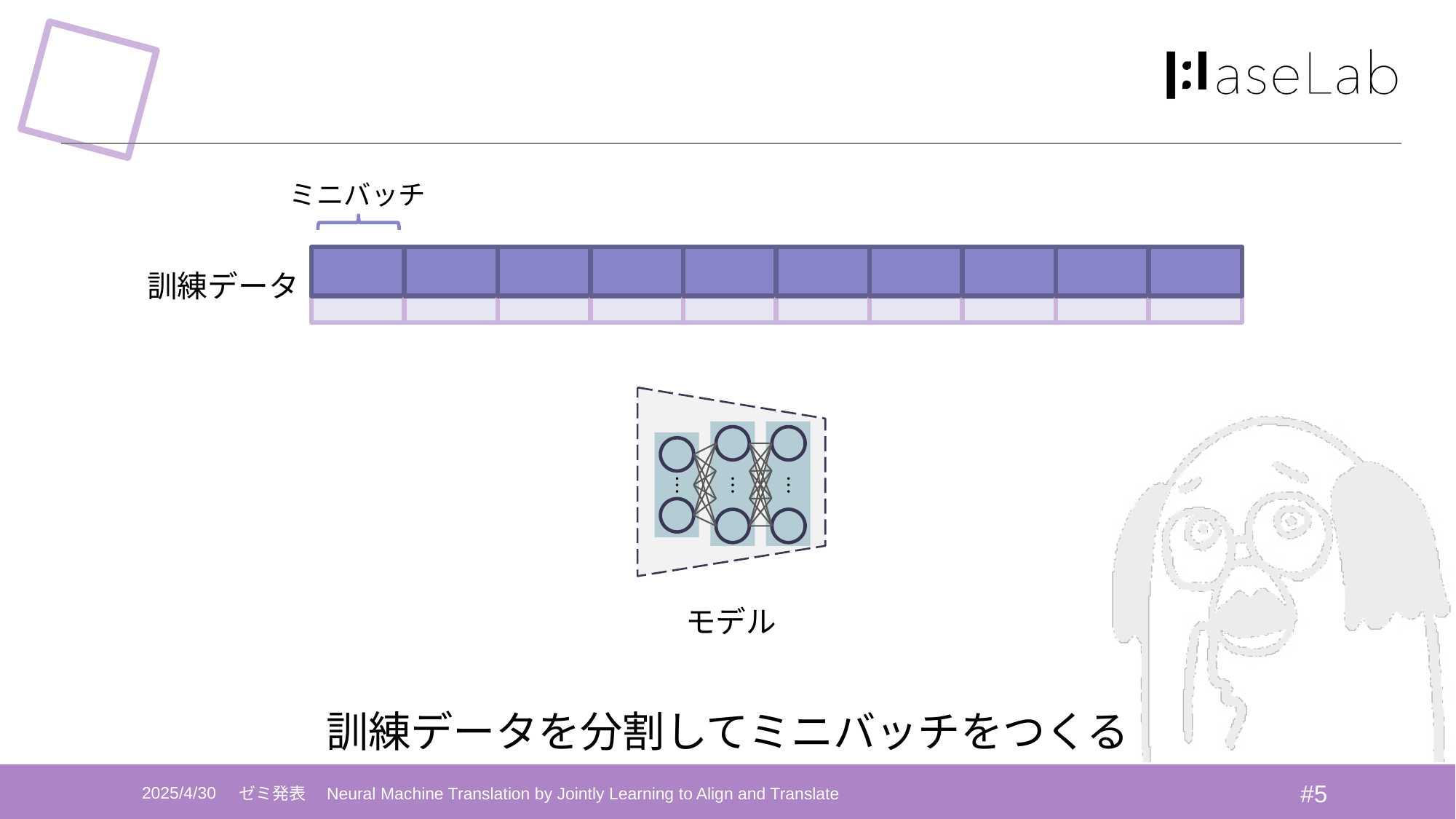

#
ミニバッチ

訓練データ

モデル
訓練データを分割してミニバッチをつくる
2025/4/30
ゼミ発表　Neural Machine Translation by Jointly Learning to Align and Translate
#5